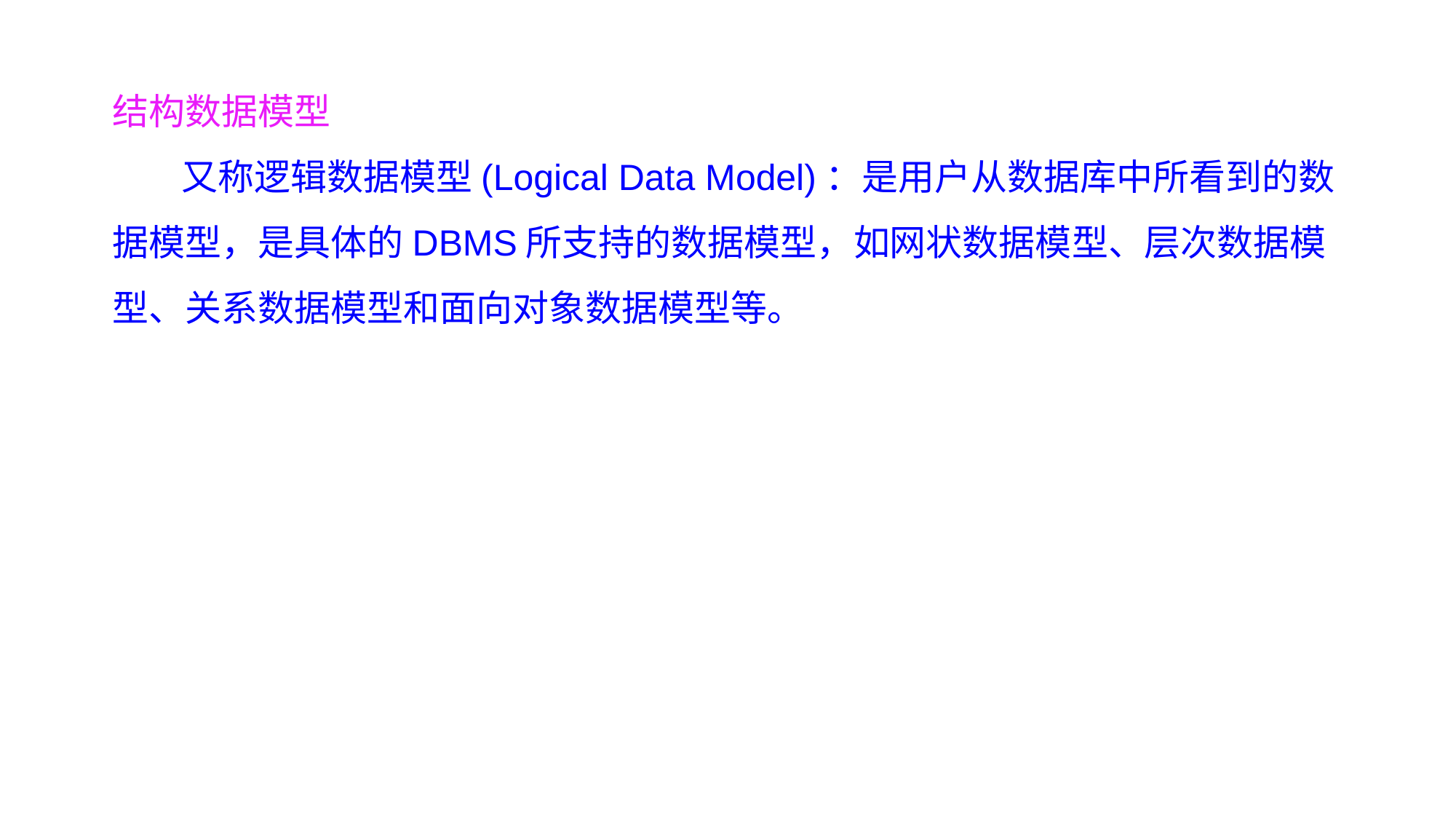

结构数据模型
又称逻辑数据模型(Logical Data Model)：是用户从数据库中所看到的数据模型，是具体的DBMS所支持的数据模型，如网状数据模型、层次数据模型、关系数据模型和面向对象数据模型等。